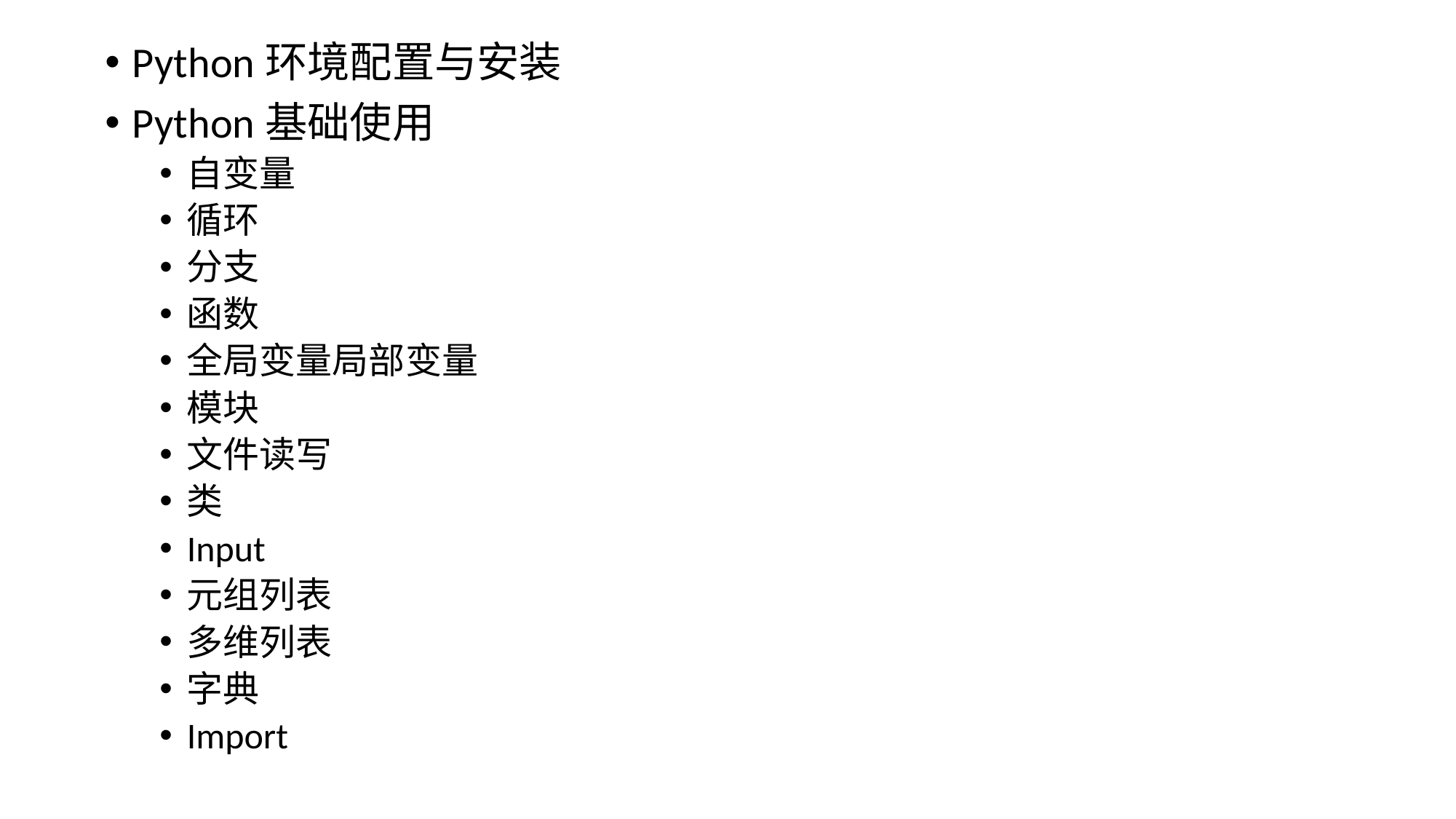

Python环境配置与安装
Python基础使用
自变量
循环
分支
函数
全局变量局部变量
模块
文件读写
类
Input
元组列表
多维列表
字典
Import